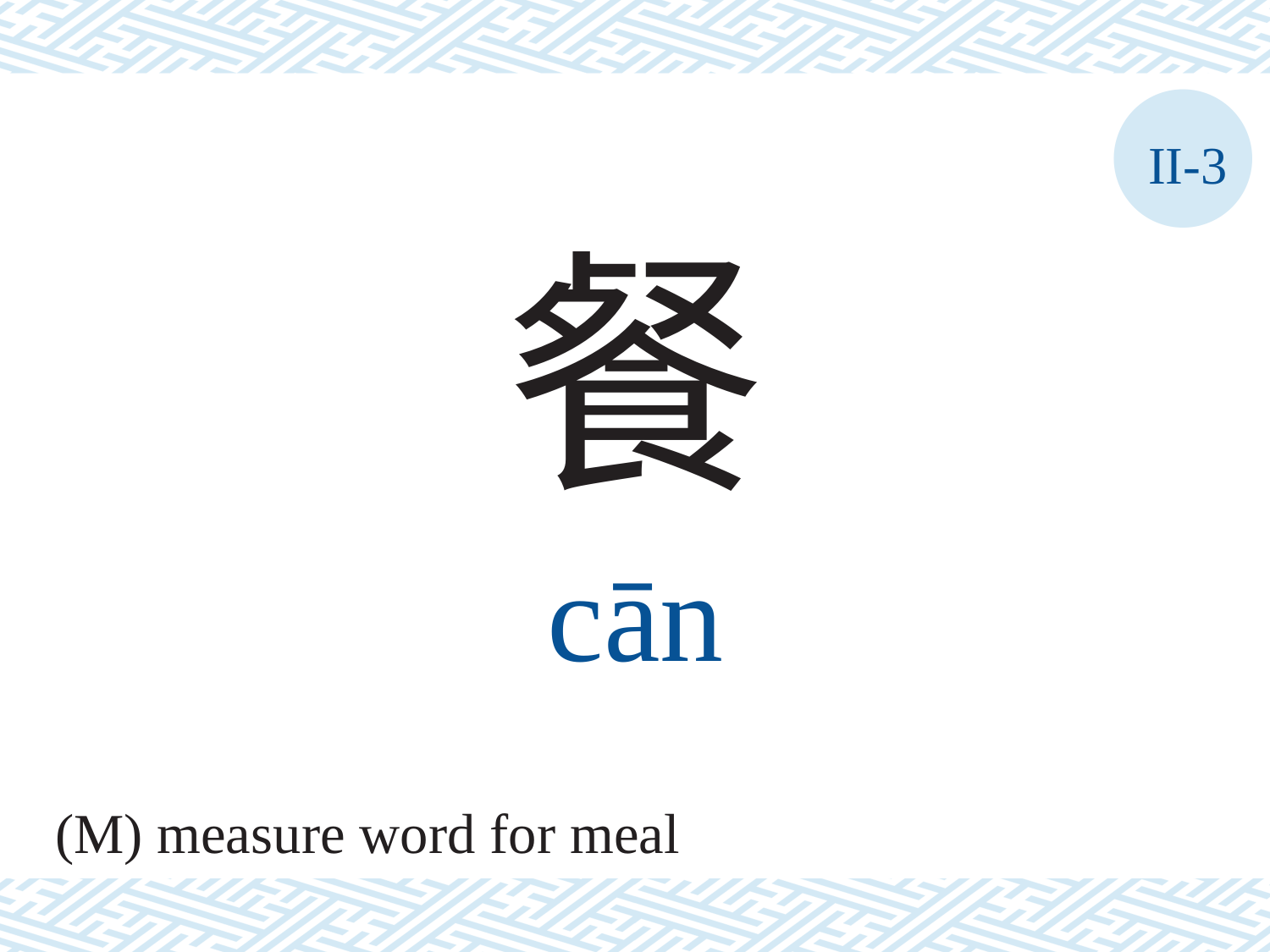

II-3
餐
cān
(M) measure word for meal